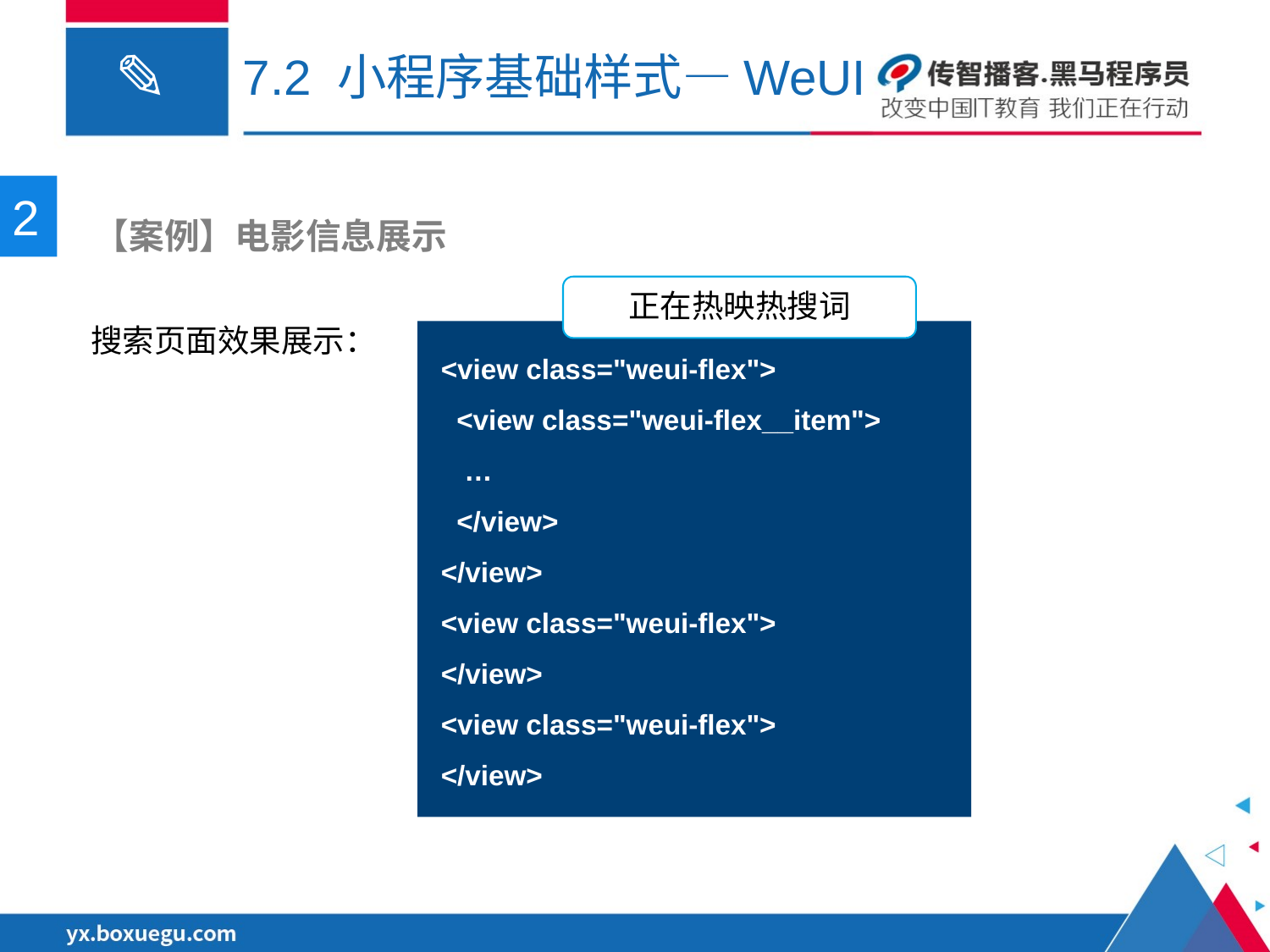

# 7.2 小程序基础样式—WeUI

2
  【案例】电影信息展示
搜索页面效果展示：
正在热映热搜词

<view class="weui-flex">
  <view class="weui-flex__item">
   …
  </view>
</view>
<view class="weui-flex">
</view>
<view class="weui-flex">
</view>